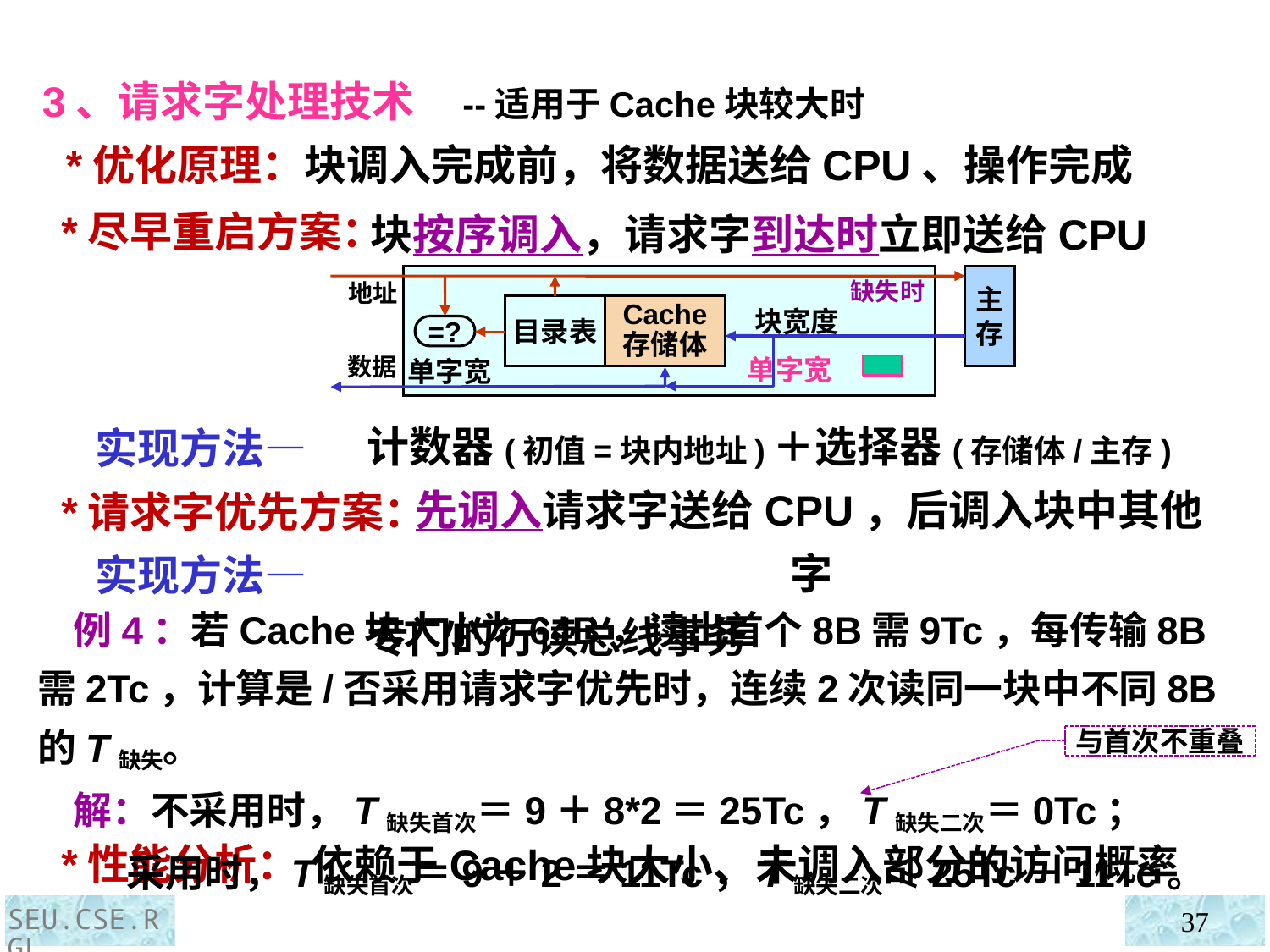

3、请求字处理技术    --适用于Cache块较大时
  *优化原理：块调入完成前，将数据送给CPU、操作完成
  *尽早重启方案：

     实现方法—
  *请求字优先方案：
     实现方法—

  *性能分析：
    块按序调入，请求字到达时立即送给CPU

主存

地址

缺失时
目录表
Cache
存储体
块宽度
=?

数据
单字宽

单字宽
计数器(初值=块内地址)＋选择器(存储体/主存)
    先调入请求字送给CPU，后调入块中其他字
专门的行读总线事务
   例4：若Cache块大小为64B，读出首个8B需9Tc，每传输8B需2Tc，计算是/否采用请求字优先时，连续2次读同一块中不同8B的T缺失。
   解：不采用时，T缺失首次＝9＋8*2＝25Tc，T缺失二次＝0Tc；
         采用时，T缺失首次＝9＋2＝11Tc，T缺失二次≤25Tc－11Tc。
与首次不重叠
依赖于Cache块大小、未调入部分的访问概率
SEU.CSE.RGL
37